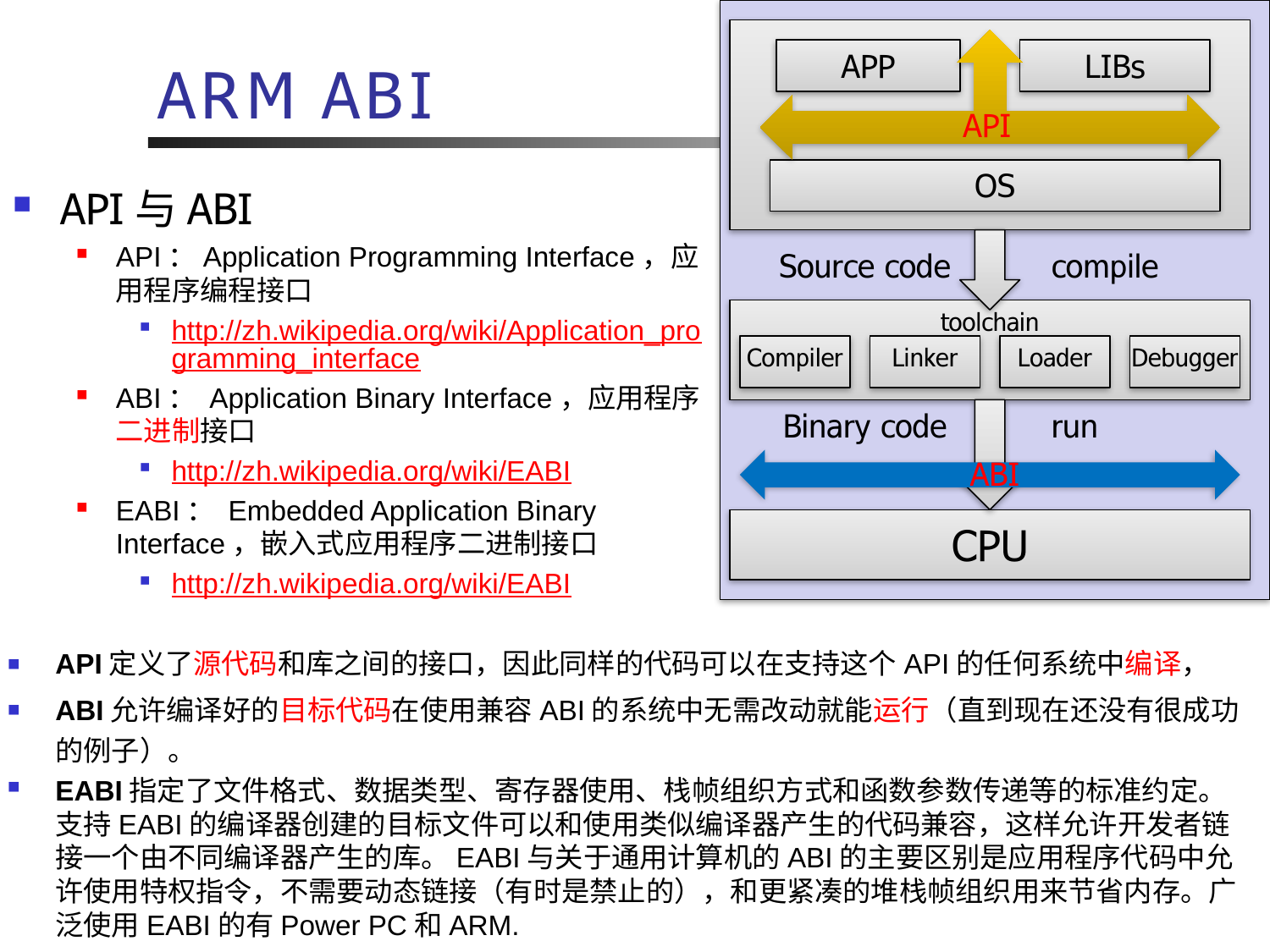

APP
LIBs
# ARM ABI
API
OS
API与ABI
API：Application Programming Interface，应用程序编程接口
http://zh.wikipedia.org/wiki/Application_programming_interface
ABI： Application Binary Interface，应用程序二进制接口
http://zh.wikipedia.org/wiki/EABI
EABI： Embedded Application Binary Interface，嵌入式应用程序二进制接口
http://zh.wikipedia.org/wiki/EABI

Source code
compile
toolchain
Compiler
Linker
Loader
Debugger
Binary code
run

ABI

CPU
API定义了源代码和库之间的接口，因此同样的代码可以在支持这个API的任何系统中编译，
ABI允许编译好的目标代码在使用兼容ABI的系统中无需改动就能运行（直到现在还没有很成功的例子）。
EABI指定了文件格式、数据类型、寄存器使用、栈帧组织方式和函数参数传递等的标准约定。支持EABI的编译器创建的目标文件可以和使用类似编译器产生的代码兼容，这样允许开发者链接一个由不同编译器产生的库。EABI与关于通用计算机的ABI的主要区别是应用程序代码中允许使用特权指令，不需要动态链接（有时是禁止的），和更紧凑的堆栈帧组织用来节省内存。广泛使用EABI的有Power PC和ARM.